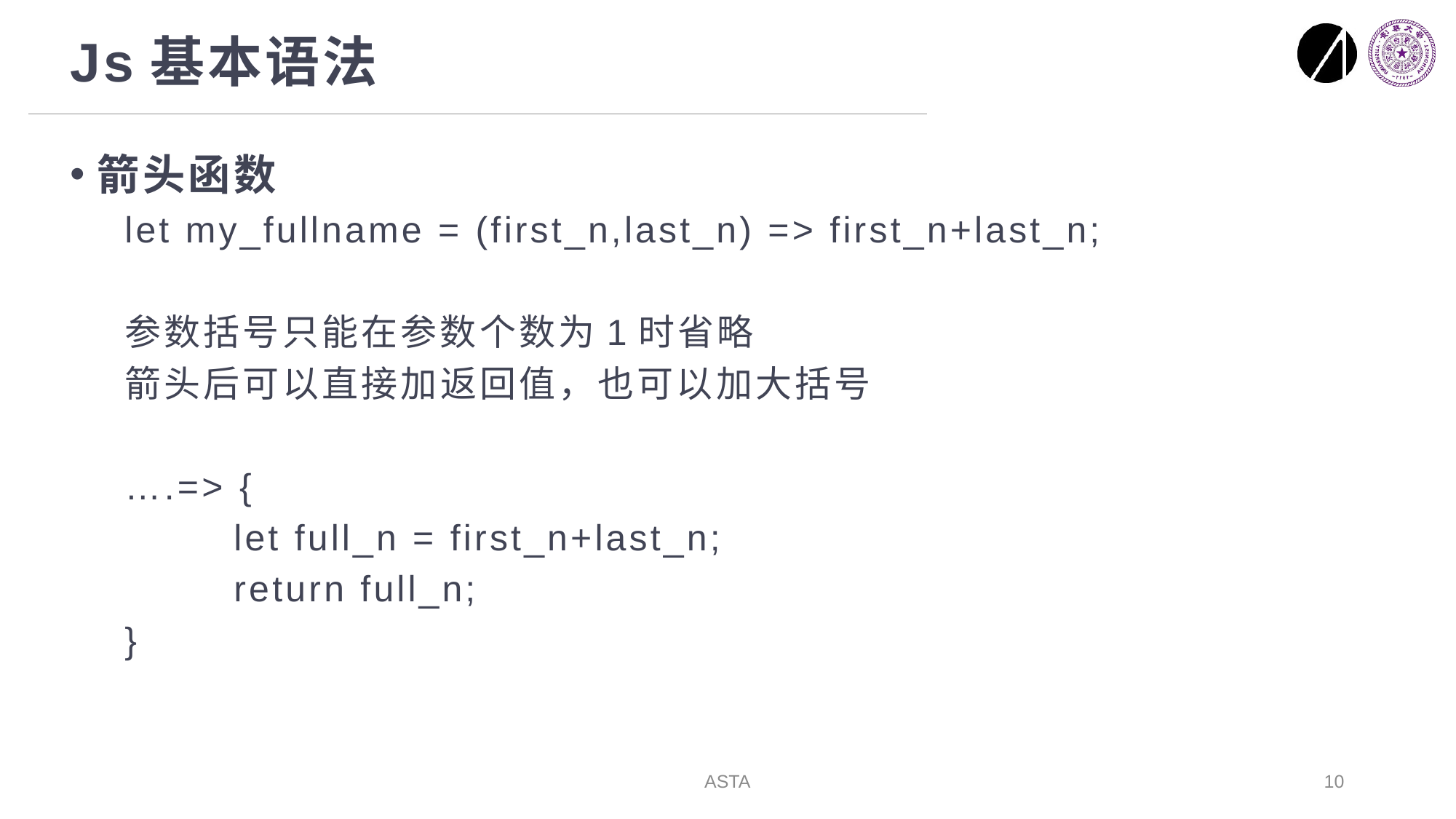

# Js基本语法
箭头函数
let my_fullname = (first_n,last_n) => first_n+last_n;

参数括号只能在参数个数为1时省略
箭头后可以直接加返回值，也可以加大括号

….=> {
	let full_n = first_n+last_n;
	return full_n;
}

ASTA
10